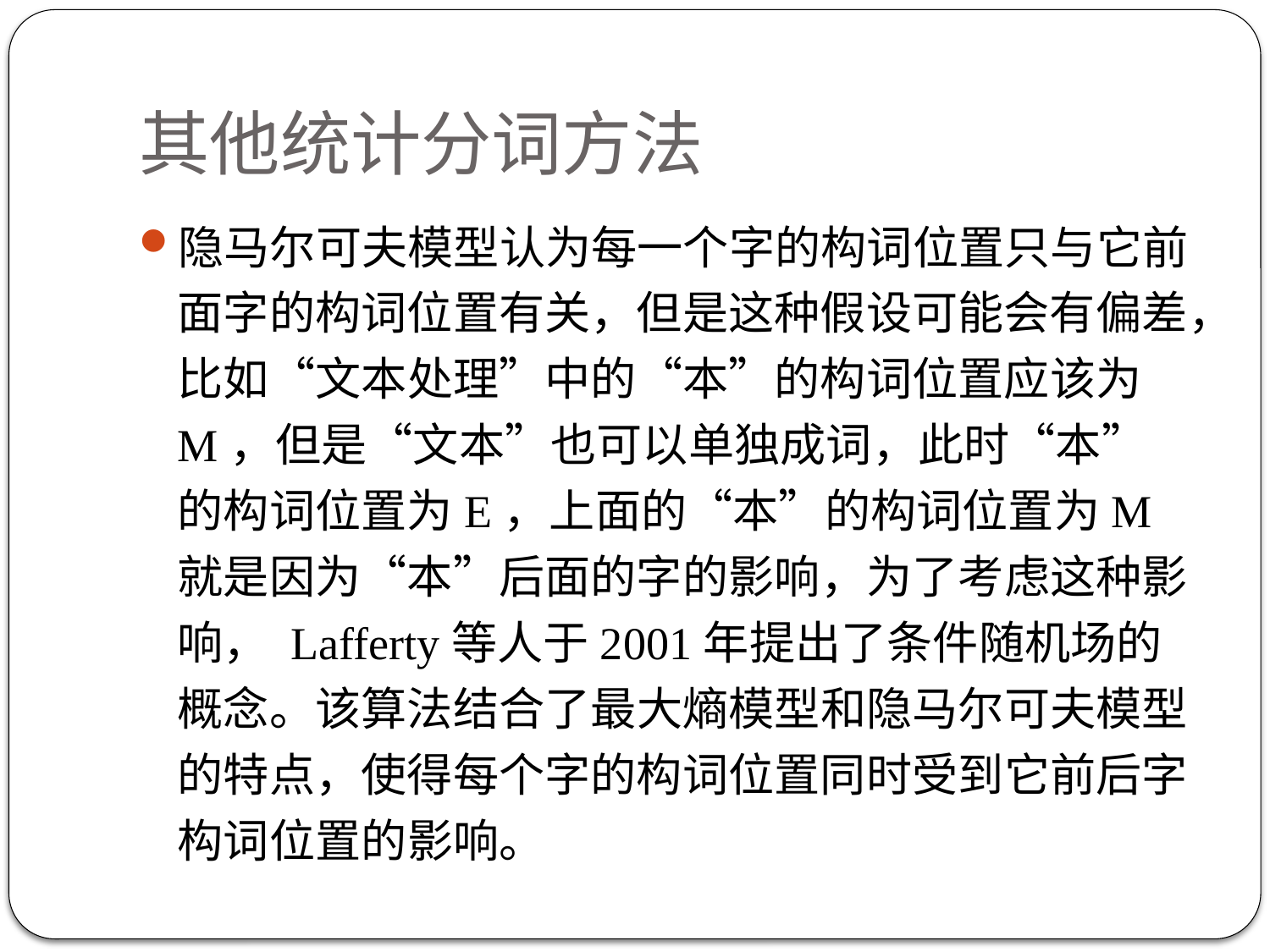

# 其他统计分词方法
隐马尔可夫模型认为每一个字的构词位置只与它前面字的构词位置有关，但是这种假设可能会有偏差，比如“文本处理”中的“本”的构词位置应该为M，但是“文本”也可以单独成词，此时“本”的构词位置为E，上面的“本”的构词位置为M就是因为“本”后面的字的影响，为了考虑这种影响， Lafferty等人于2001年提出了条件随机场的概念。该算法结合了最大熵模型和隐马尔可夫模型的特点，使得每个字的构词位置同时受到它前后字构词位置的影响。